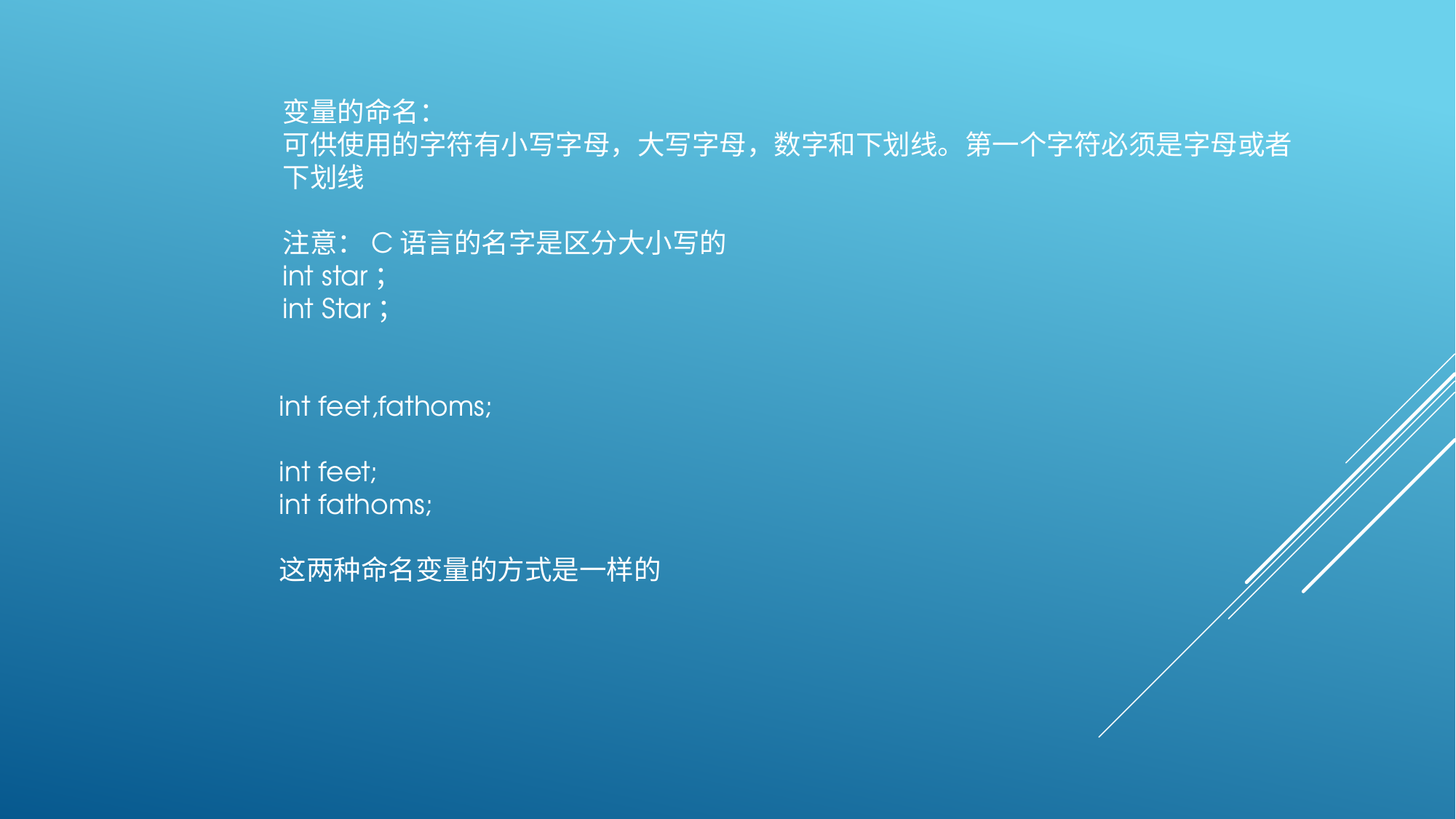

变量的命名：
可供使用的字符有小写字母，大写字母，数字和下划线。第一个字符必须是字母或者下划线

注意：C语言的名字是区分大小写的
int star；
int Star；
int feet,fathoms;

int feet;
int fathoms;

这两种命名变量的方式是一样的